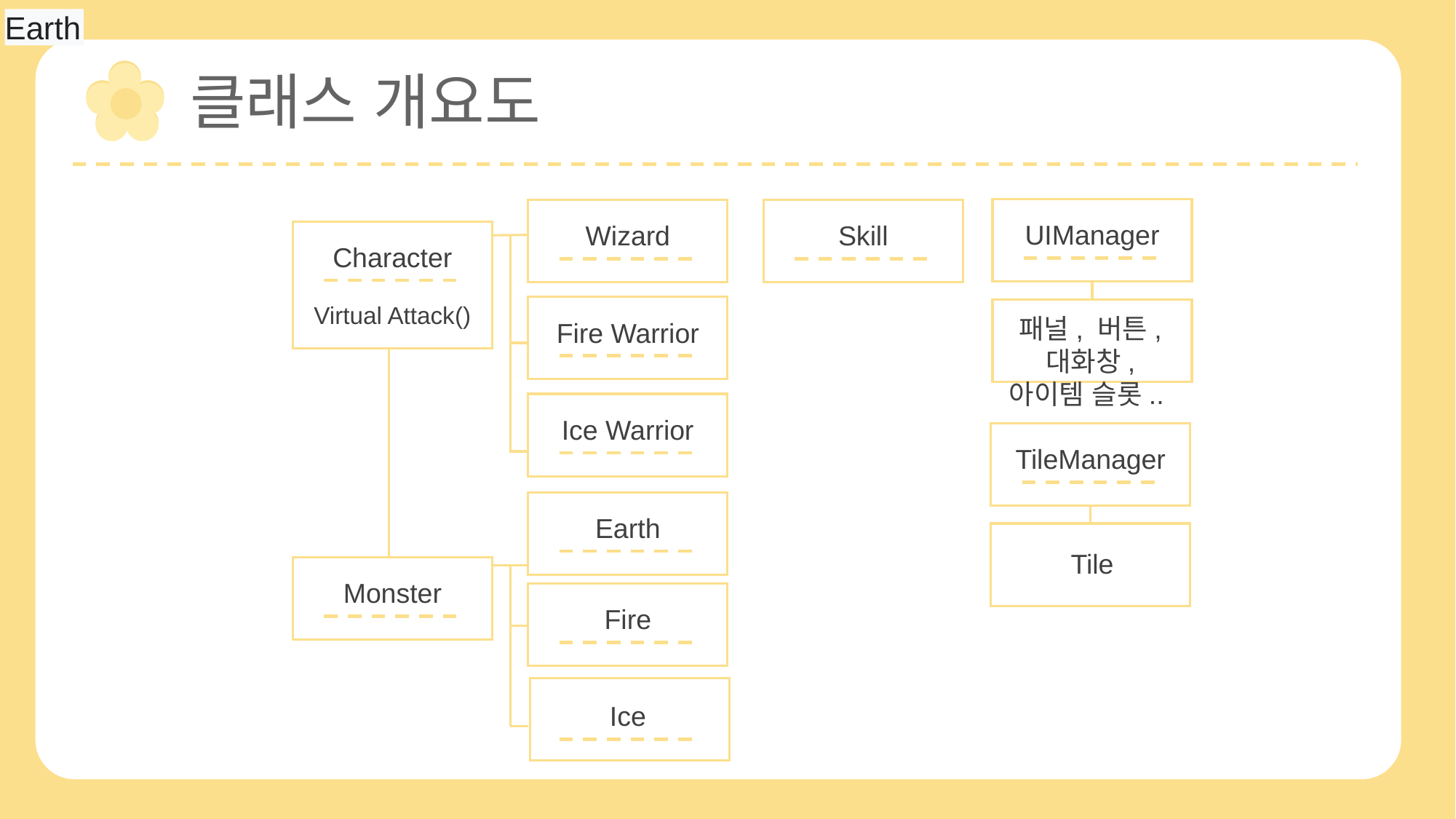

Earth
클래스 개요도

UIManager
Wizard
Skill

Character
Virtual Attack()

패널, 버튼, 대화창, 아이템 슬롯..
Fire Warrior

Ice Warrior

TileManager

Earth

Tile

Monster

Fire

Ice